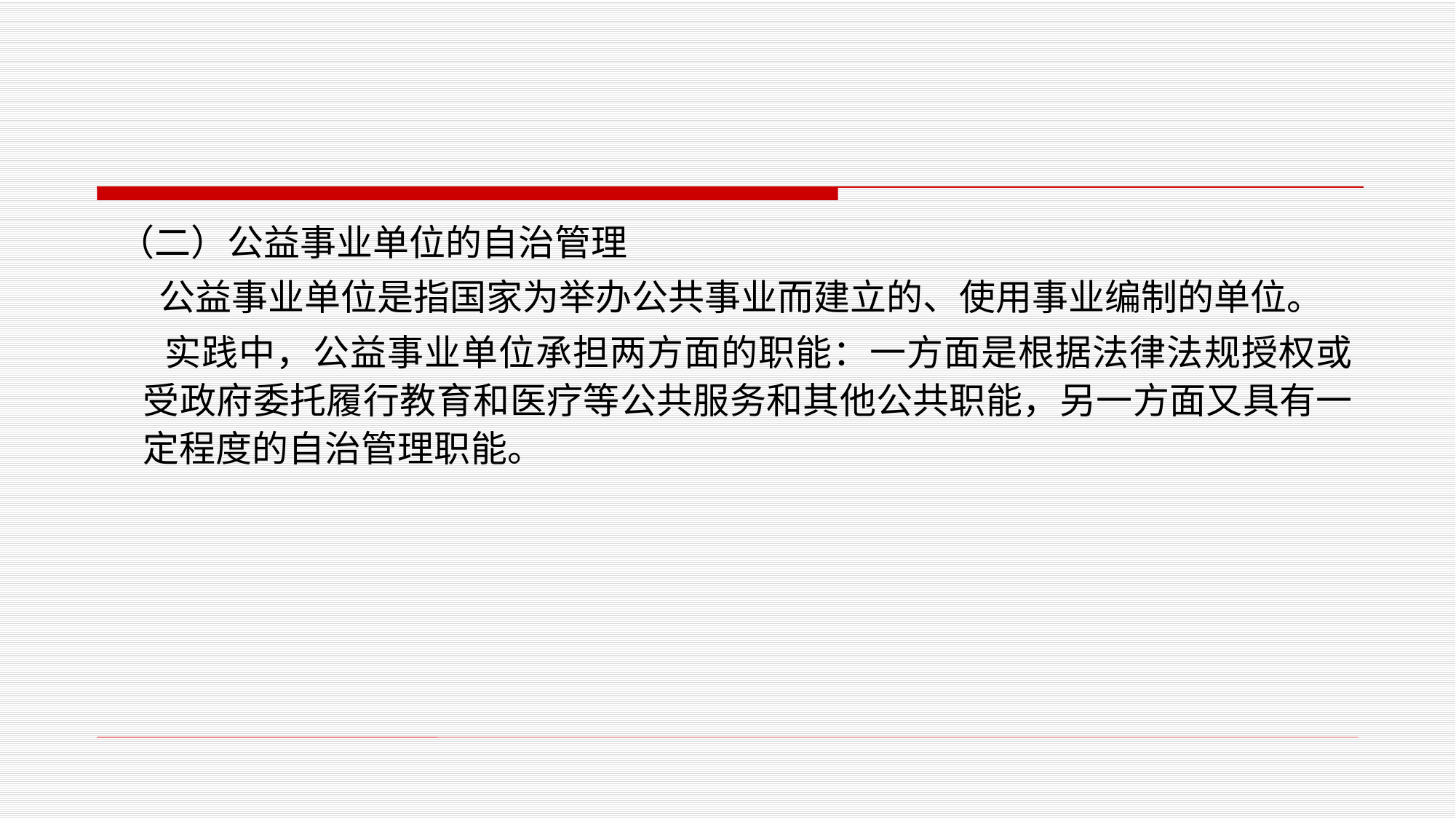

#
 （二）公益事业单位的自治管理
      公益事业单位是指国家为举办公共事业而建立的、使用事业编制的单位。
      实践中，公益事业单位承担两方面的职能：一方面是根据法律法规授权或受政府委托履行教育和医疗等公共服务和其他公共职能，另一方面又具有一定程度的自治管理职能。